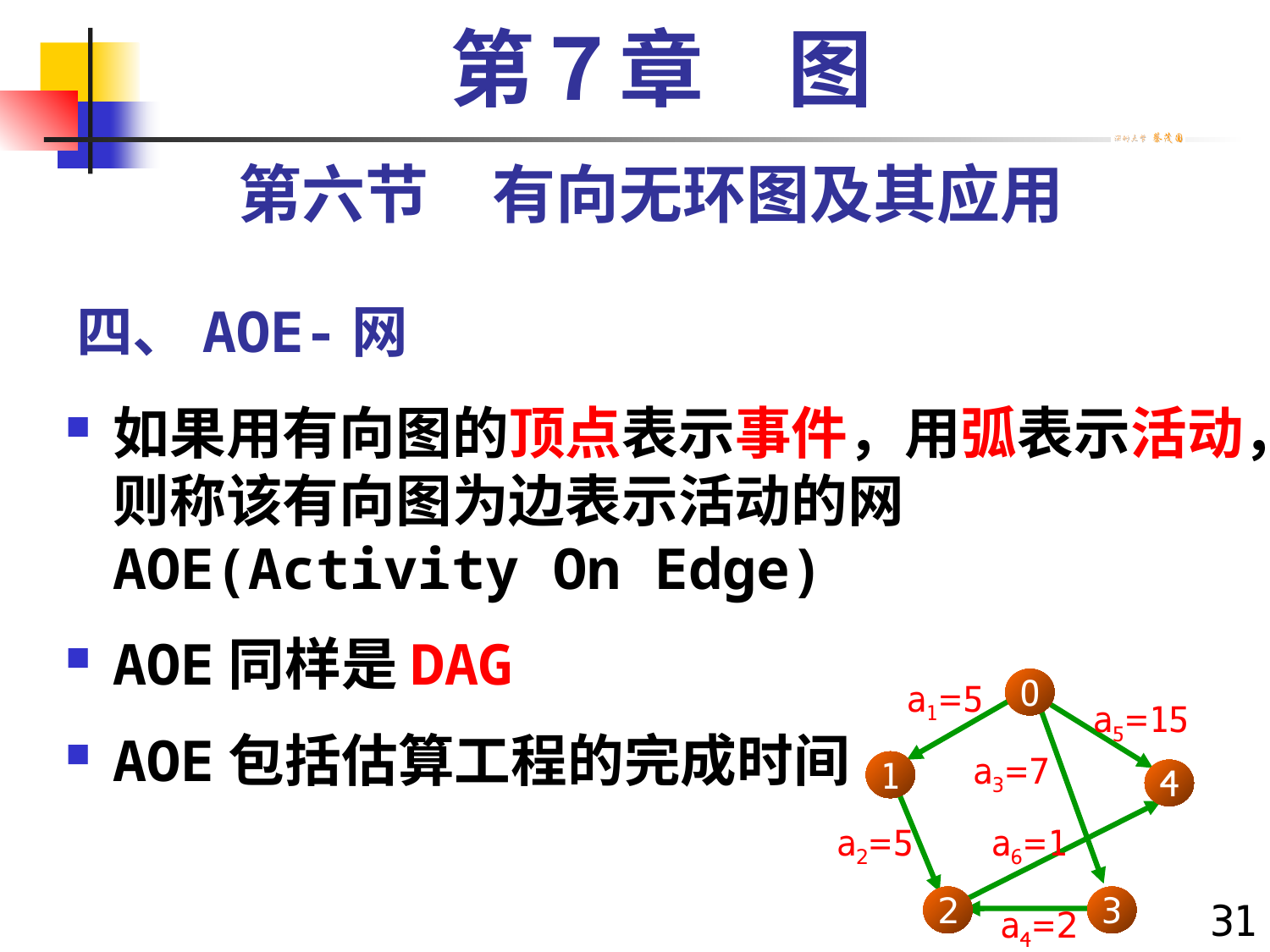

第７章　图
第六节　有向无环图及其应用
# 四、AOE-网
如果用有向图的顶点表示事件，用弧表示活动，则称该有向图为边表示活动的网AOE(Activity On Edge)
AOE同样是DAG
AOE包括估算工程的完成时间
0

1
4

2
3

a1=5
a5=15
a3=7
a2=5
a6=1
a4=2
31